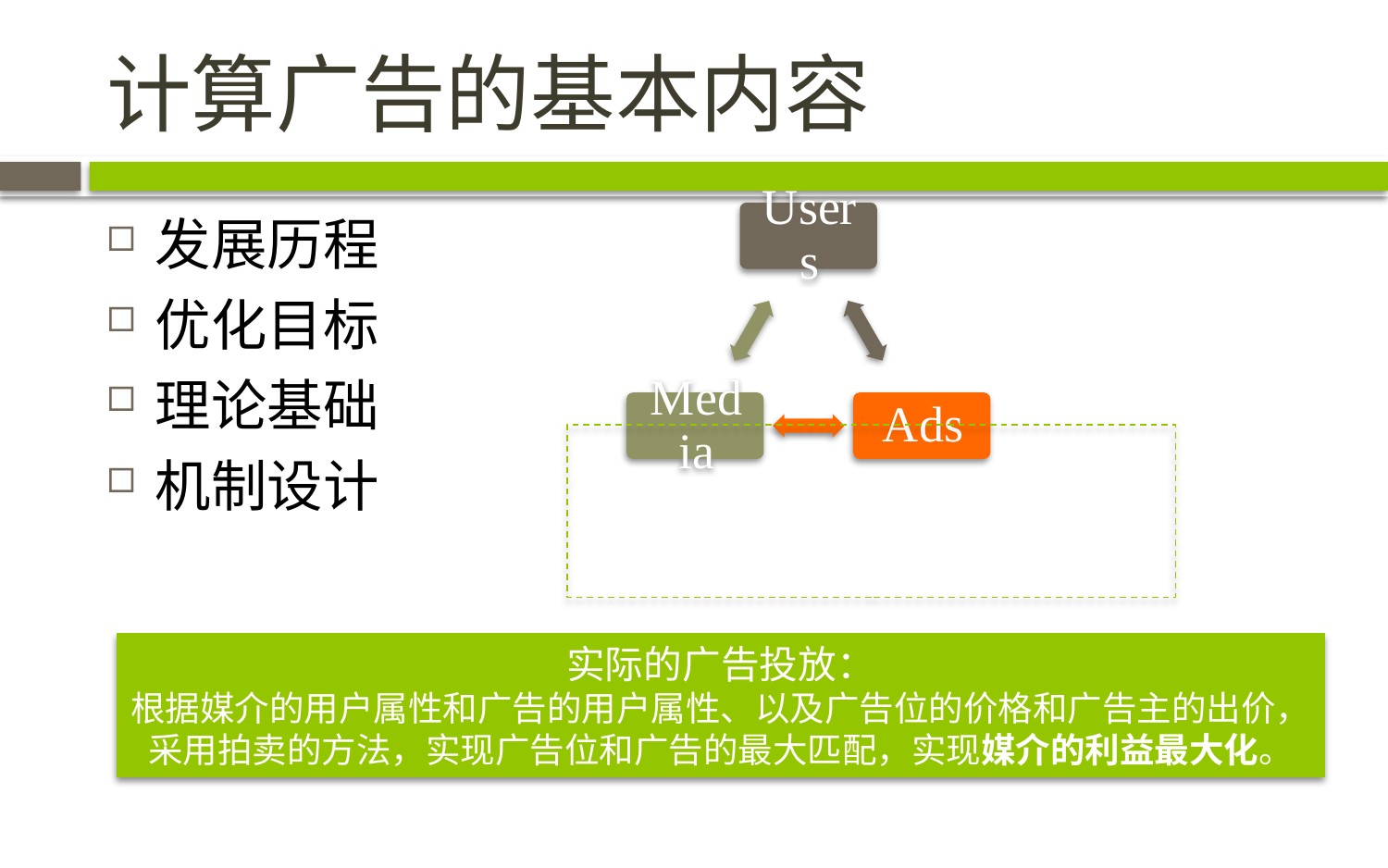

# 计算广告的基本内容
发展历程
优化目标
理论基础
机制设计

Users

Ads

Media

实际的广告投放：
根据媒介的用户属性和广告的用户属性、以及广告位的价格和广告主的出价，
采用拍卖的方法，实现广告位和广告的最大匹配，实现媒介的利益最大化。